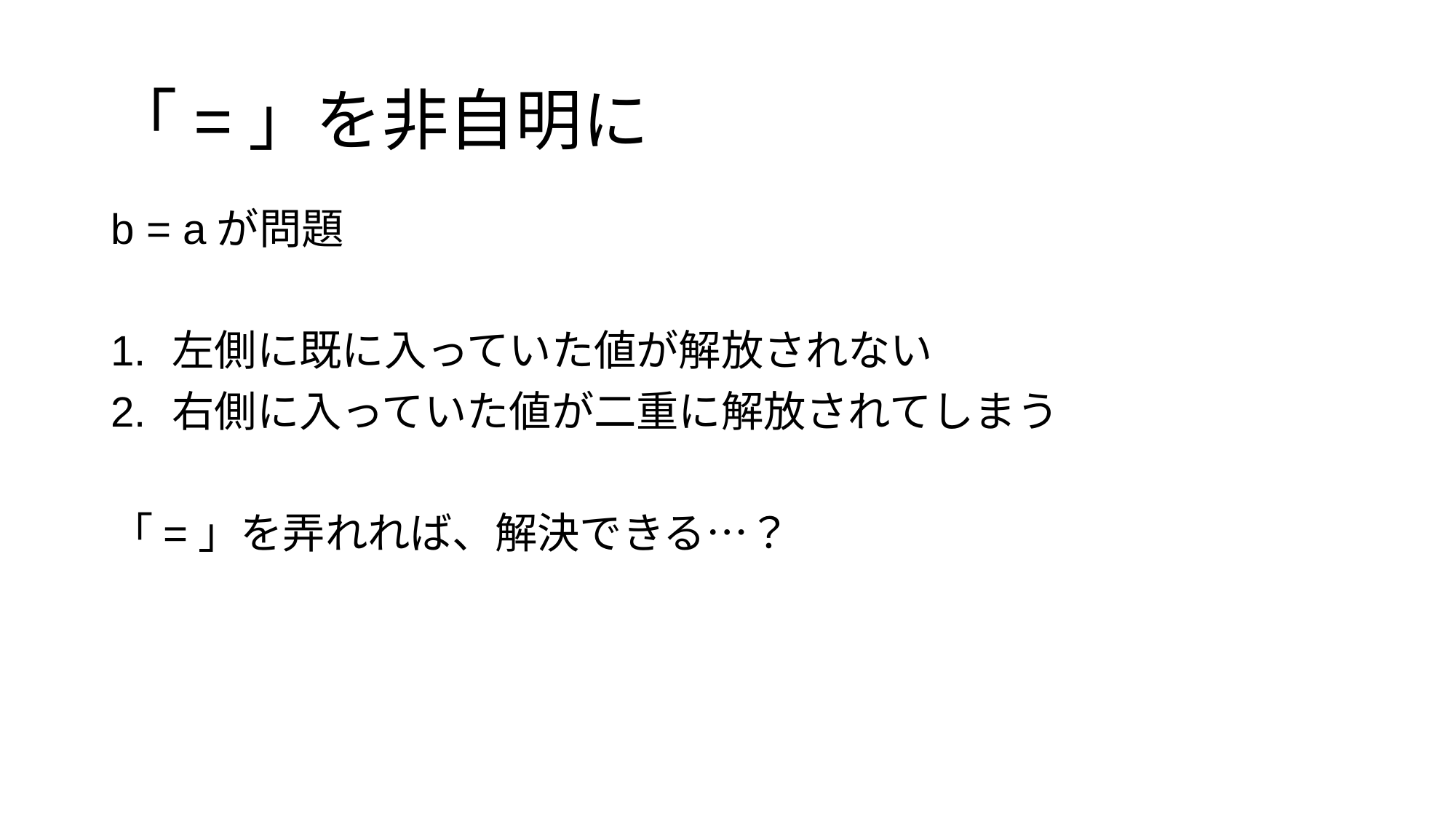

# 「=」を非自明に
b = aが問題

左側に既に入っていた値が解放されない
右側に入っていた値が二重に解放されてしまう

「=」を弄れれば、解決できる…？